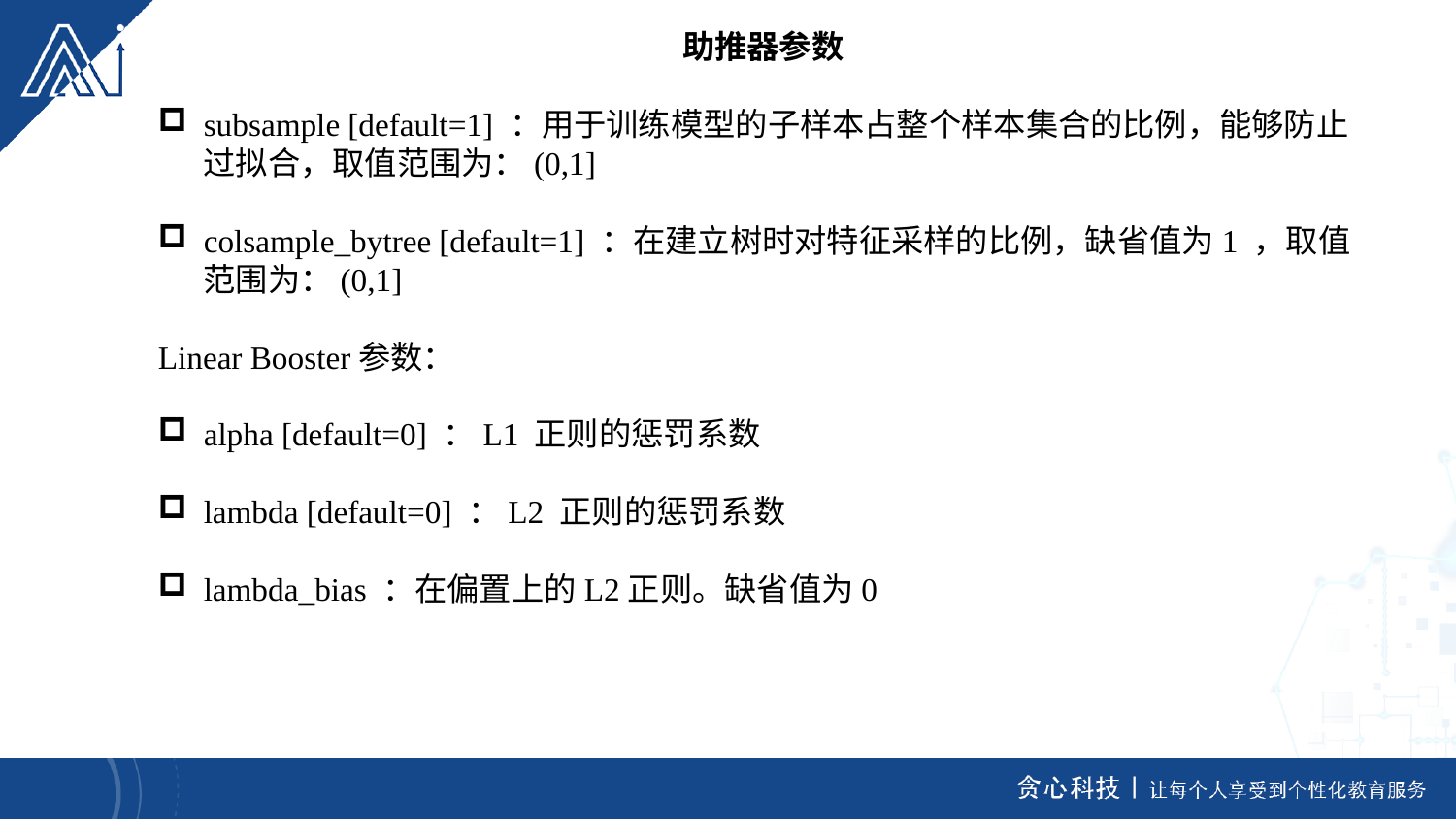

助推器参数

subsample [default=1] ：用于训练模型的子样本占整个样本集合的比例，能够防止过拟合，取值范围为：(0,1]

colsample_bytree [default=1] ：在建立树时对特征采样的比例，缺省值为1 ，取值范围为：(0,1]

Linear Booster参数：

alpha [default=0] ：L1 正则的惩罚系数

lambda [default=0] ：L2 正则的惩罚系数

lambda_bias ：在偏置上的L2正则。缺省值为0